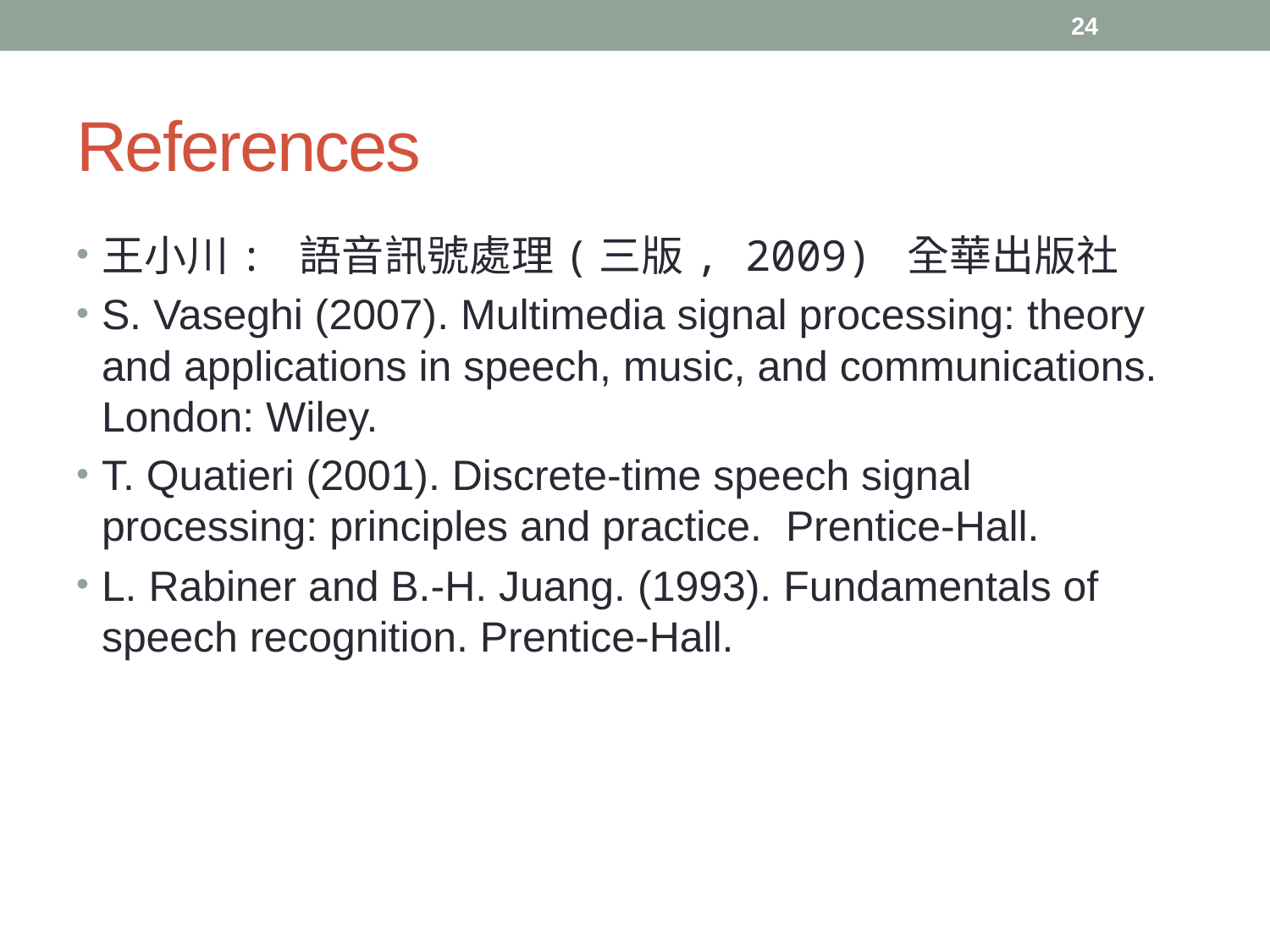

24
# References
王小川: 語音訊號處理(三版, 2009) 全華出版社
S. Vaseghi (2007). Multimedia signal processing: theory and applications in speech, music, and communications. London: Wiley.
T. Quatieri (2001). Discrete-time speech signal processing: principles and practice.  Prentice-Hall.
L. Rabiner and B.-H. Juang. (1993). Fundamentals of speech recognition. Prentice-Hall.